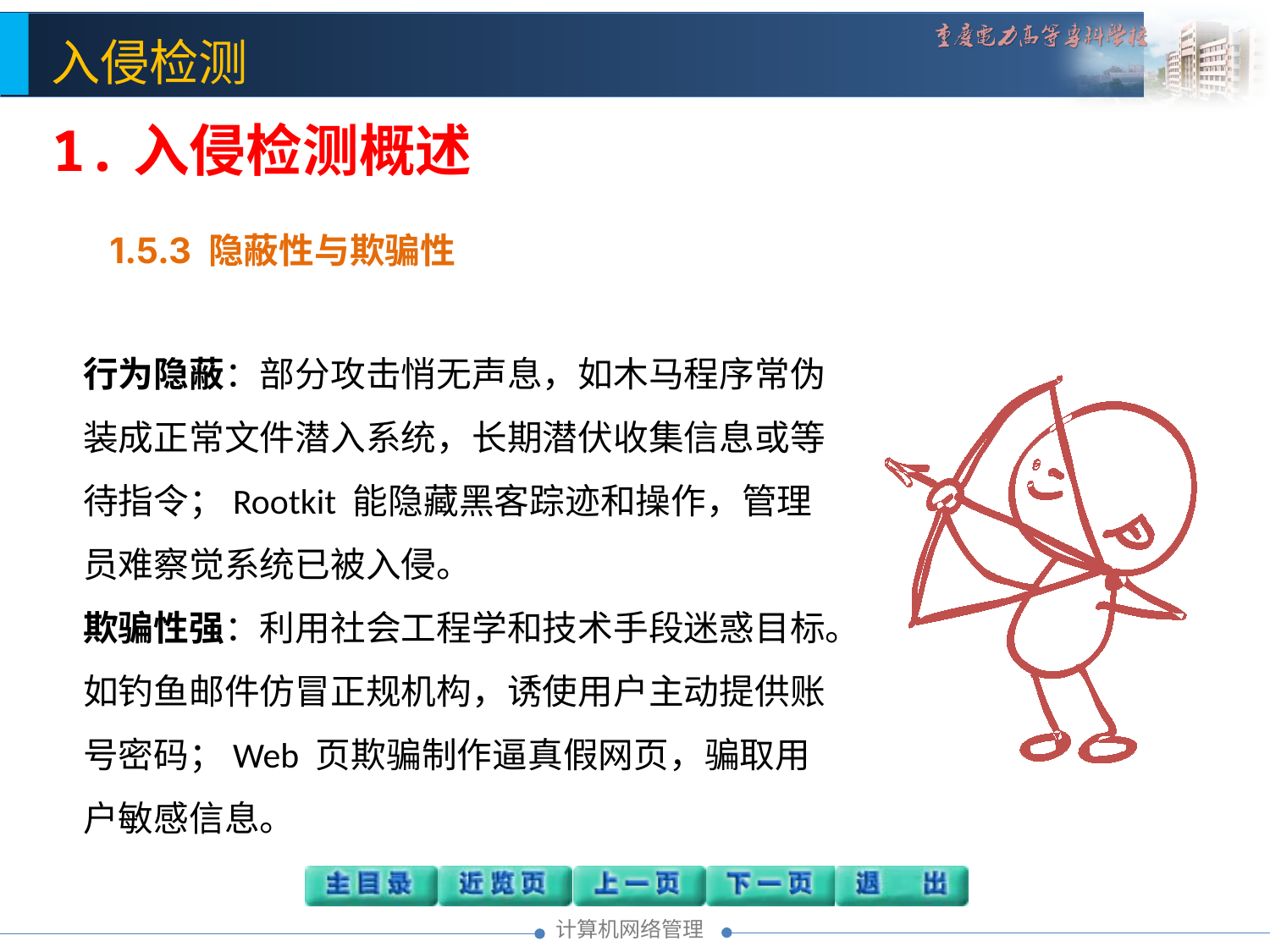

1.入侵检测概述
1.5.3 隐蔽性与欺骗性
行为隐蔽：部分攻击悄无声息，如木马程序常伪装成正常文件潜入系统，长期潜伏收集信息或等待指令；Rootkit 能隐藏黑客踪迹和操作，管理员难察觉系统已被入侵。
欺骗性强：利用社会工程学和技术手段迷惑目标。如钓鱼邮件仿冒正规机构，诱使用户主动提供账号密码；Web 页欺骗制作逼真假网页，骗取用户敏感信息。